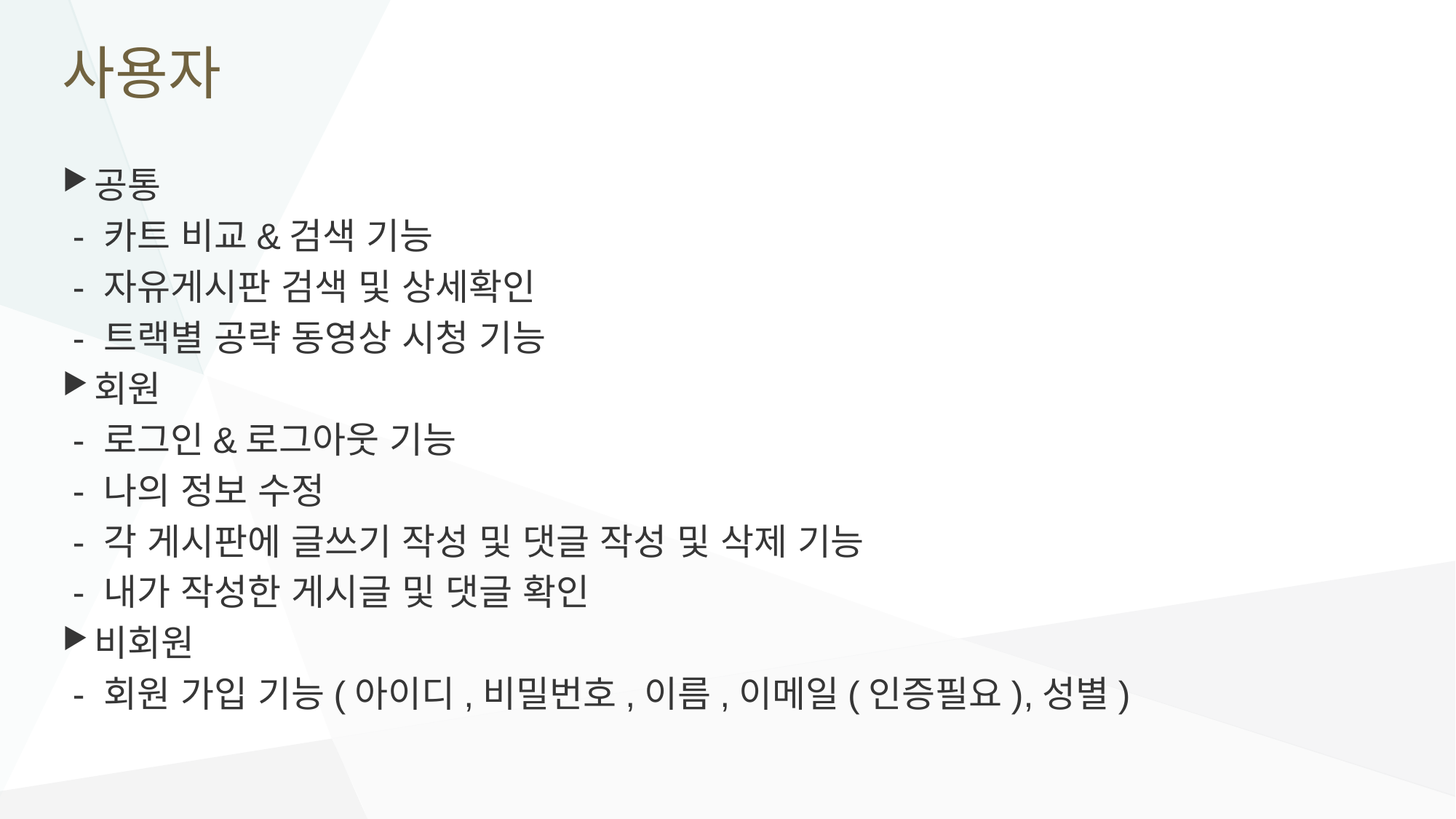

# 사용자
공통
 - 카트 비교&검색 기능
 - 자유게시판 검색 및 상세확인
 - 트랙별 공략 동영상 시청 기능
회원
 - 로그인&로그아웃 기능
 - 나의 정보 수정
 - 각 게시판에 글쓰기 작성 및 댓글 작성 및 삭제 기능
 - 내가 작성한 게시글 및 댓글 확인
비회원
 - 회원 가입 기능(아이디,비밀번호,이름,이메일(인증필요),성별)